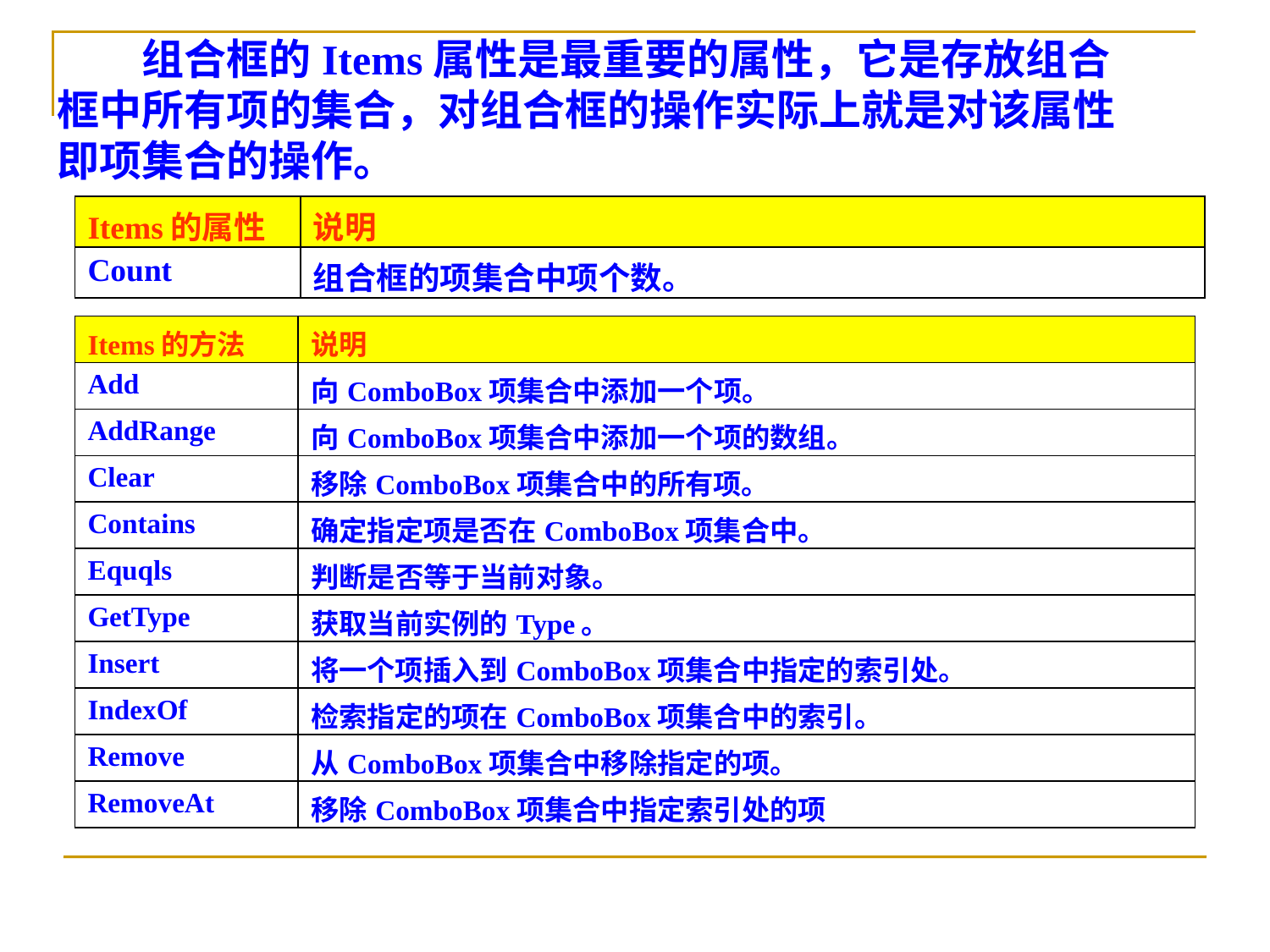

组合框的Items属性是最重要的属性，它是存放组合框中所有项的集合，对组合框的操作实际上就是对该属性即项集合的操作。
| Items的属性 | 说明 |
| --- | --- |
| Count | 组合框的项集合中项个数。 |
| Items的方法 | 说明 |
| --- | --- |
| Add | 向ComboBox项集合中添加一个项。 |
| AddRange | 向ComboBox项集合中添加一个项的数组。 |
| Clear | 移除ComboBox项集合中的所有项。 |
| Contains | 确定指定项是否在ComboBox项集合中。 |
| Equqls | 判断是否等于当前对象。 |
| GetType | 获取当前实例的Type。 |
| Insert | 将一个项插入到ComboBox项集合中指定的索引处。 |
| IndexOf | 检索指定的项在ComboBox项集合中的索引。 |
| Remove | 从ComboBox项集合中移除指定的项。 |
| RemoveAt | 移除ComboBox项集合中指定索引处的项 |